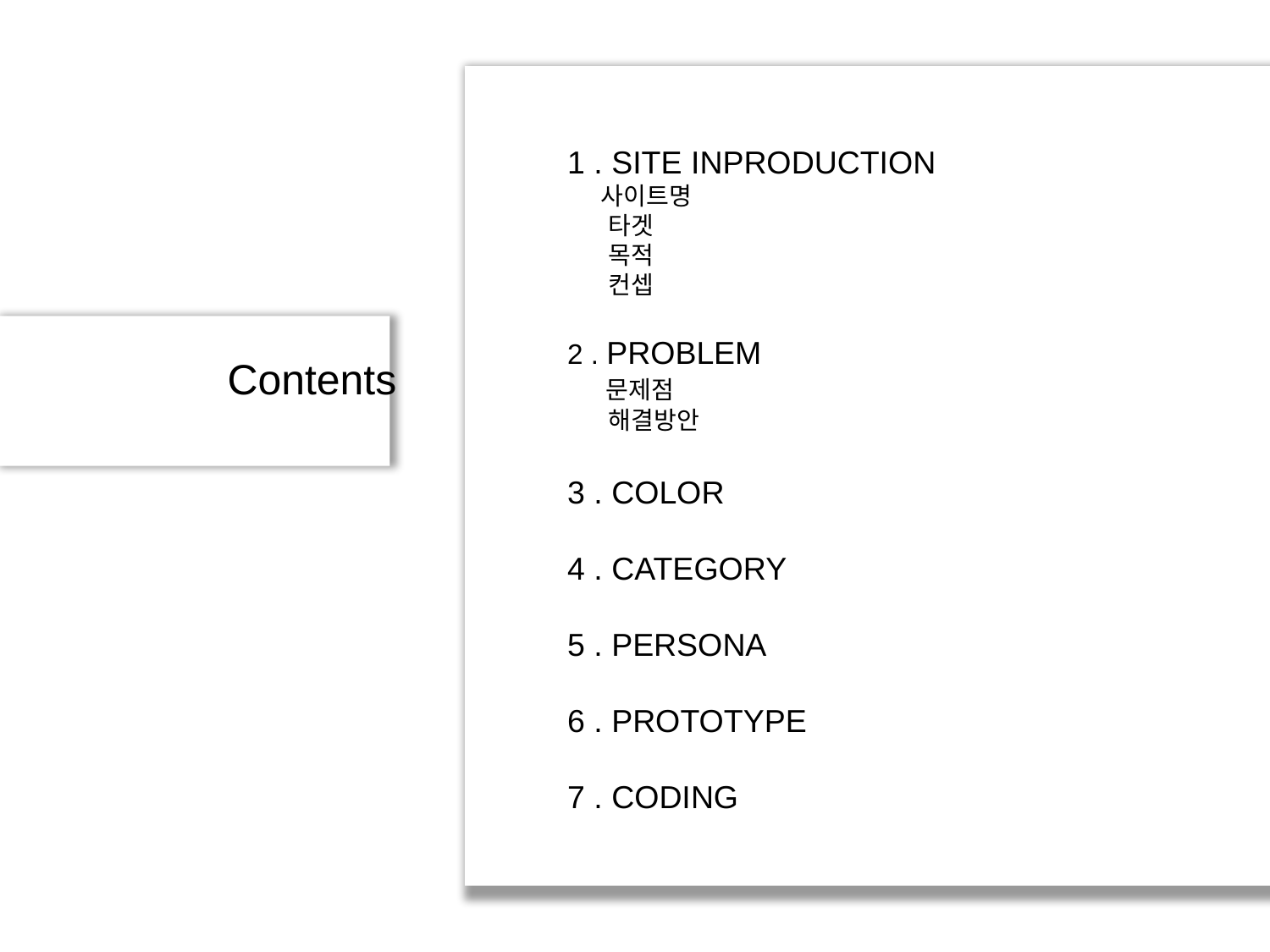

1 . SITE INPRODUCTION
     사이트명
     타겟
     목적
     컨셉

2 . PROBLEM
    문제점
     해결방안

3 . COLOR

4 . CATEGORY

5 . PERSONA

6 . PROTOTYPE

7 . CODING

Contents